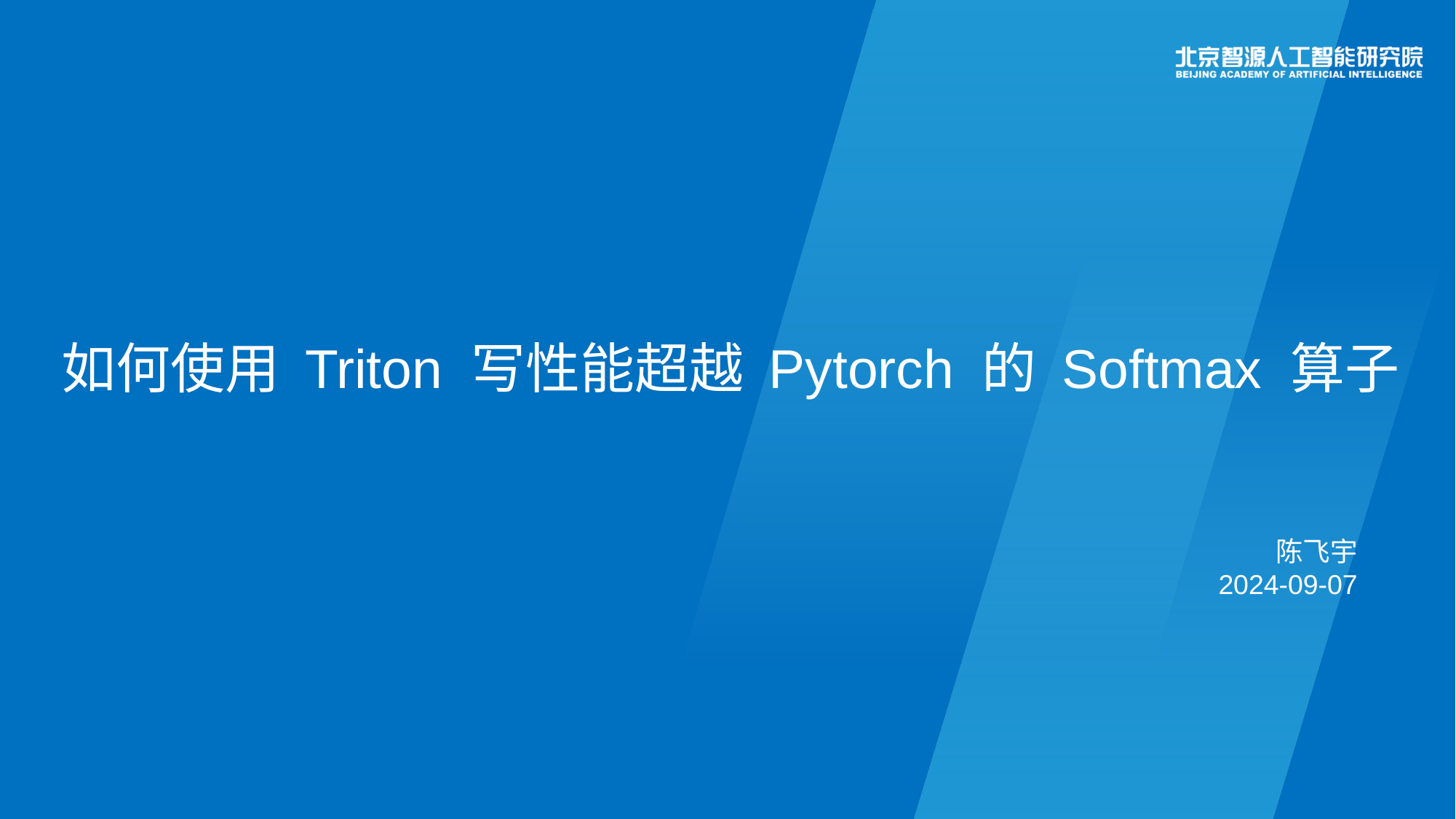

如何使用 Triton 写性能超越 Pytorch 的 Softmax 算子
陈飞宇
2024-09-07